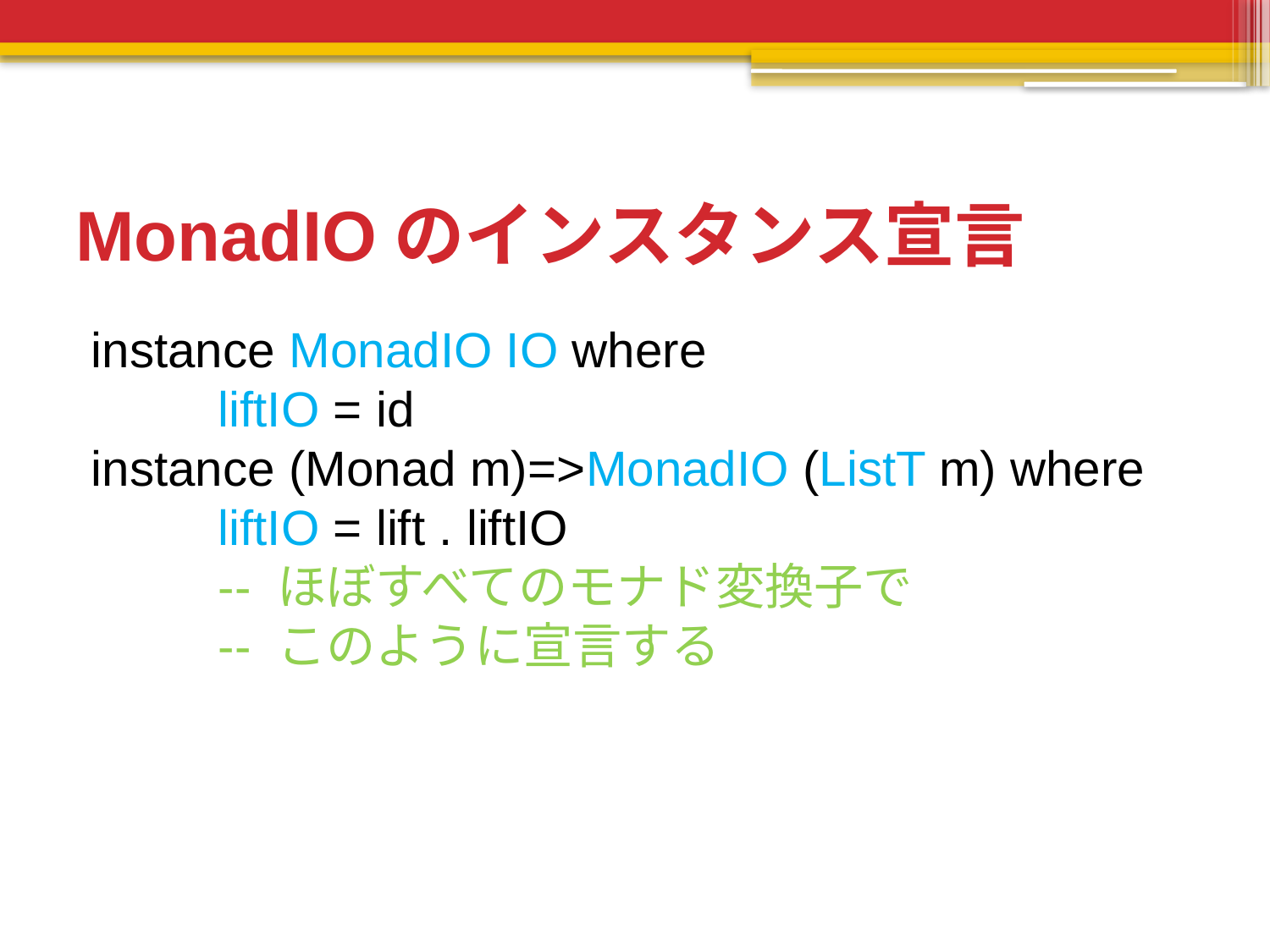

# MonadIOのインスタンス宣言
instance MonadIO IO where
	liftIO = id
instance (Monad m)=>MonadIO (ListT m) where
	liftIO = lift . liftIO
	-- ほぼすべてのモナド変換子で
	-- このように宣言する